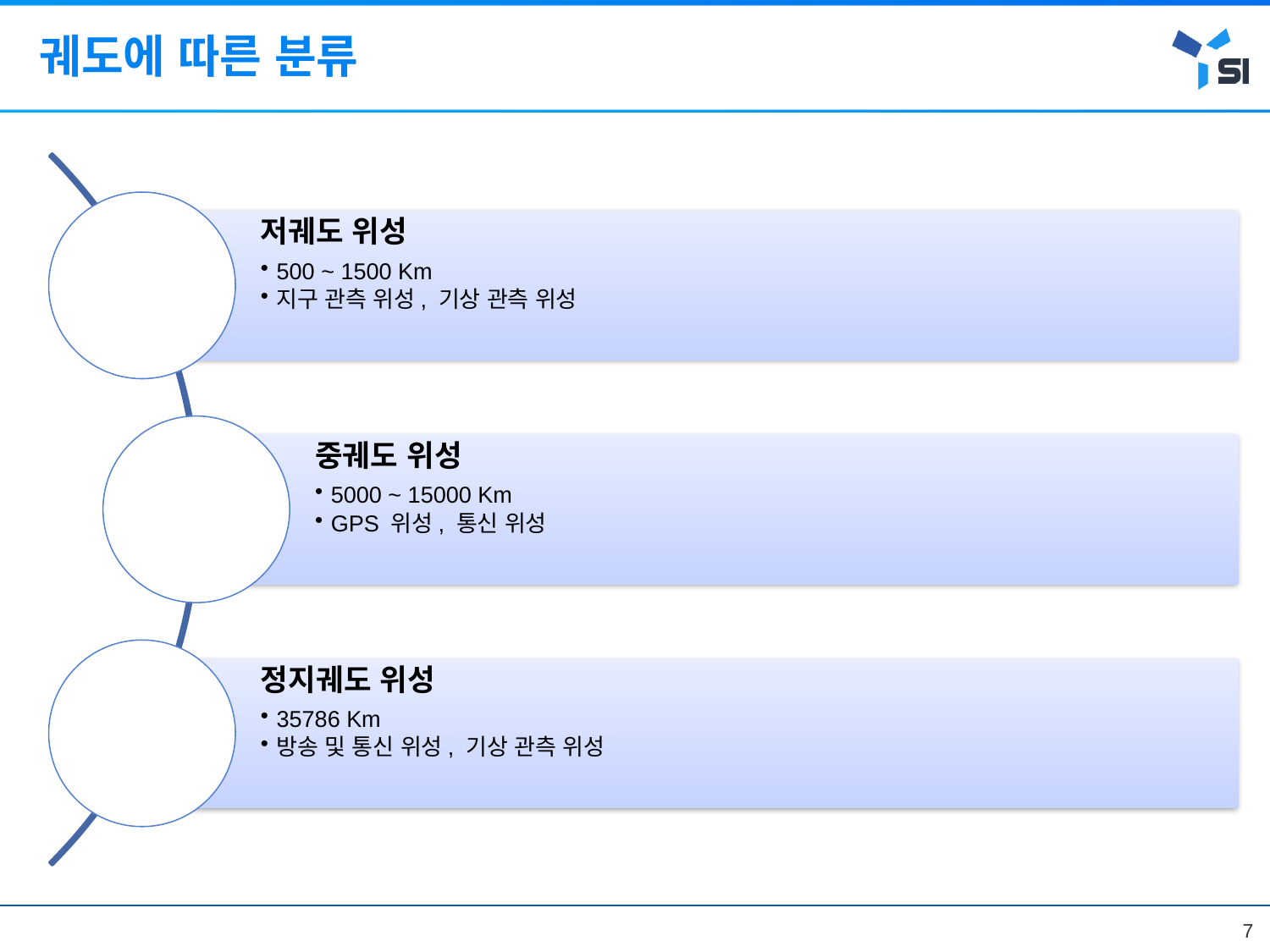

# 궤도에 따른 분류
저궤도 위성
500 ~ 1500 Km
지구 관측 위성, 기상 관측 위성
중궤도 위성
5000 ~ 15000 Km
GPS 위성, 통신 위성
정지궤도 위성
35786 Km
방송 및 통신 위성, 기상 관측 위성